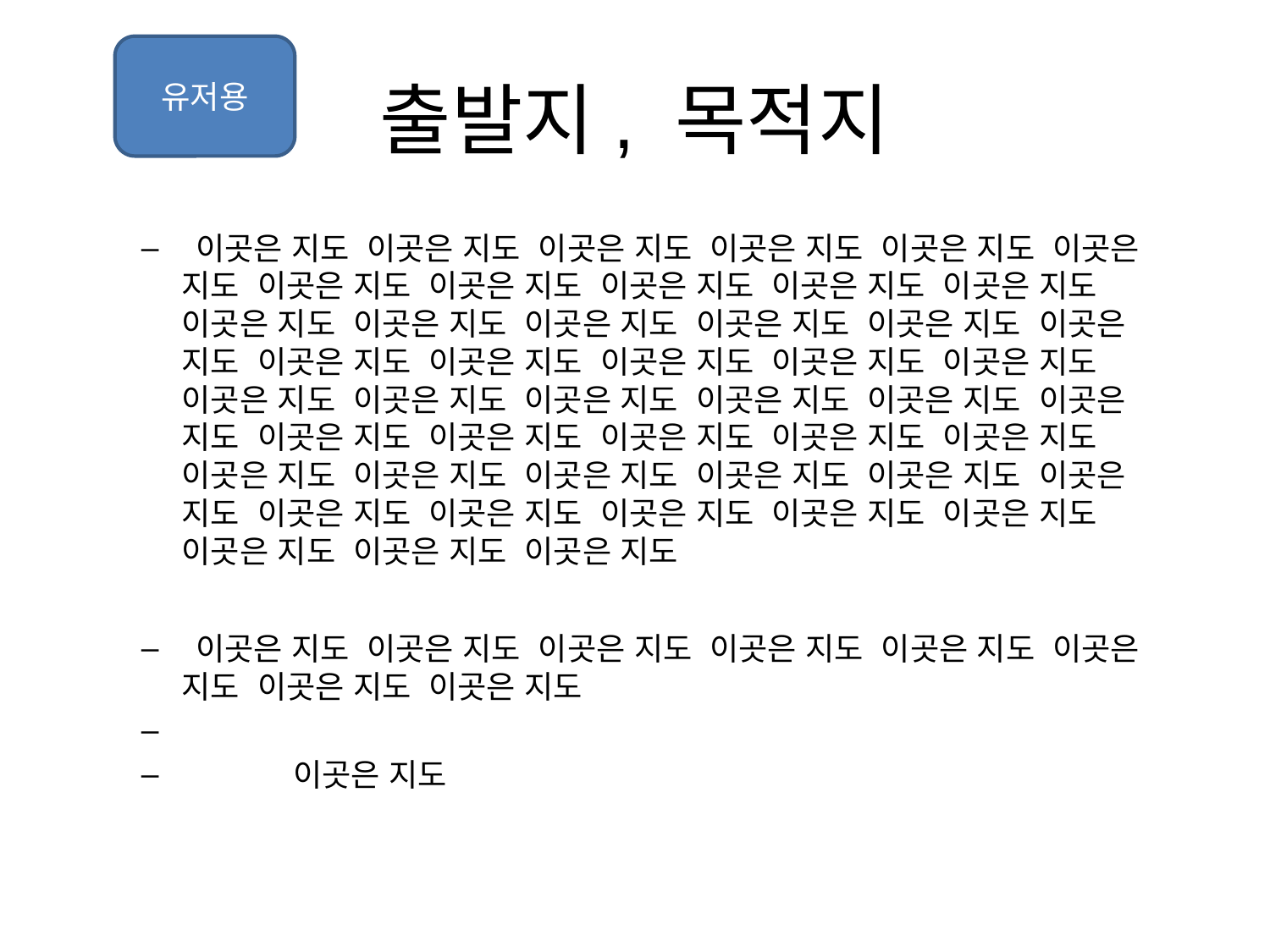

유저용
# 출발지, 목적지
 이곳은 지도  이곳은 지도  이곳은 지도  이곳은 지도  이곳은 지도  이곳은 지도  이곳은 지도  이곳은 지도  이곳은 지도  이곳은 지도  이곳은 지도  이곳은 지도  이곳은 지도  이곳은 지도  이곳은 지도  이곳은 지도  이곳은 지도  이곳은 지도  이곳은 지도  이곳은 지도  이곳은 지도  이곳은 지도  이곳은 지도  이곳은 지도  이곳은 지도  이곳은 지도  이곳은 지도  이곳은 지도  이곳은 지도  이곳은 지도  이곳은 지도  이곳은 지도  이곳은 지도  이곳은 지도  이곳은 지도  이곳은 지도  이곳은 지도  이곳은 지도  이곳은 지도  이곳은 지도  이곳은 지도  이곳은 지도  이곳은 지도  이곳은 지도  이곳은 지도  이곳은 지도  이곳은 지도

 이곳은 지도  이곳은 지도  이곳은 지도  이곳은 지도  이곳은 지도  이곳은 지도  이곳은 지도  이곳은 지도

            이곳은 지도